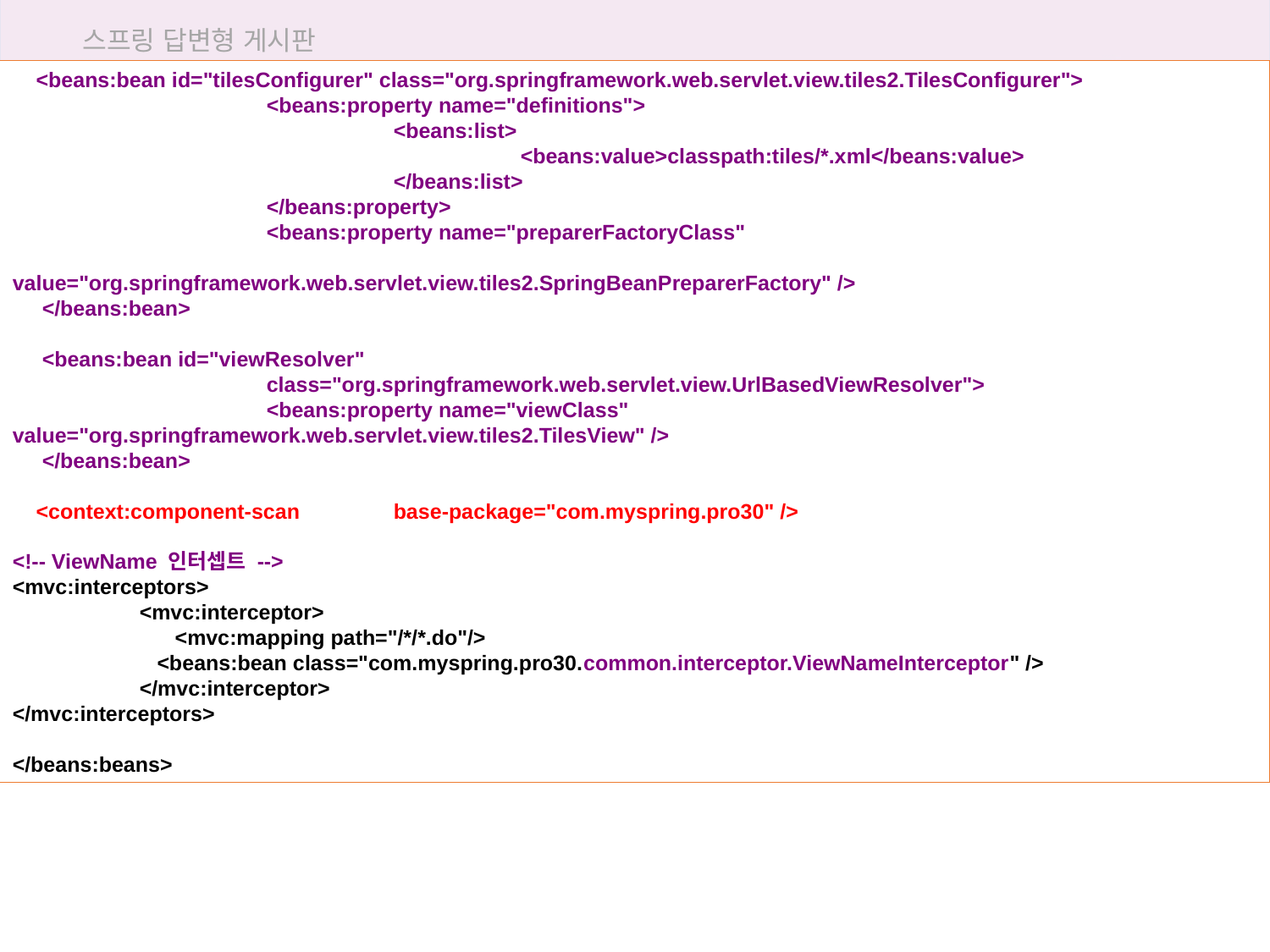

스프링 답변형 게시판
    <beans:bean id="tilesConfigurer" class="org.springframework.web.servlet.view.tiles2.TilesConfigurer">
		<beans:property name="definitions">
			<beans:list>
				<beans:value>classpath:tiles/*.xml</beans:value>
			</beans:list>
		</beans:property>
		<beans:property name="preparerFactoryClass"
			          value="org.springframework.web.servlet.view.tiles2.SpringBeanPreparerFactory" />
     </beans:bean>

     <beans:bean id="viewResolver"
		class="org.springframework.web.servlet.view.UrlBasedViewResolver">
		<beans:property name="viewClass" value="org.springframework.web.servlet.view.tiles2.TilesView" />
     </beans:bean>

    <context:component-scan	base-package="com.myspring.pro30" />

<!-- ViewName 인터셉트 -->
<mvc:interceptors>
    	<mvc:interceptor>
	      <mvc:mapping path="/*/*.do"/>
	   <beans:bean class="com.myspring.pro30.common.interceptor.ViewNameInterceptor" />
	</mvc:interceptor>
</mvc:interceptors>

</beans:beans>
30.1 기존 소스 코드 변경하기